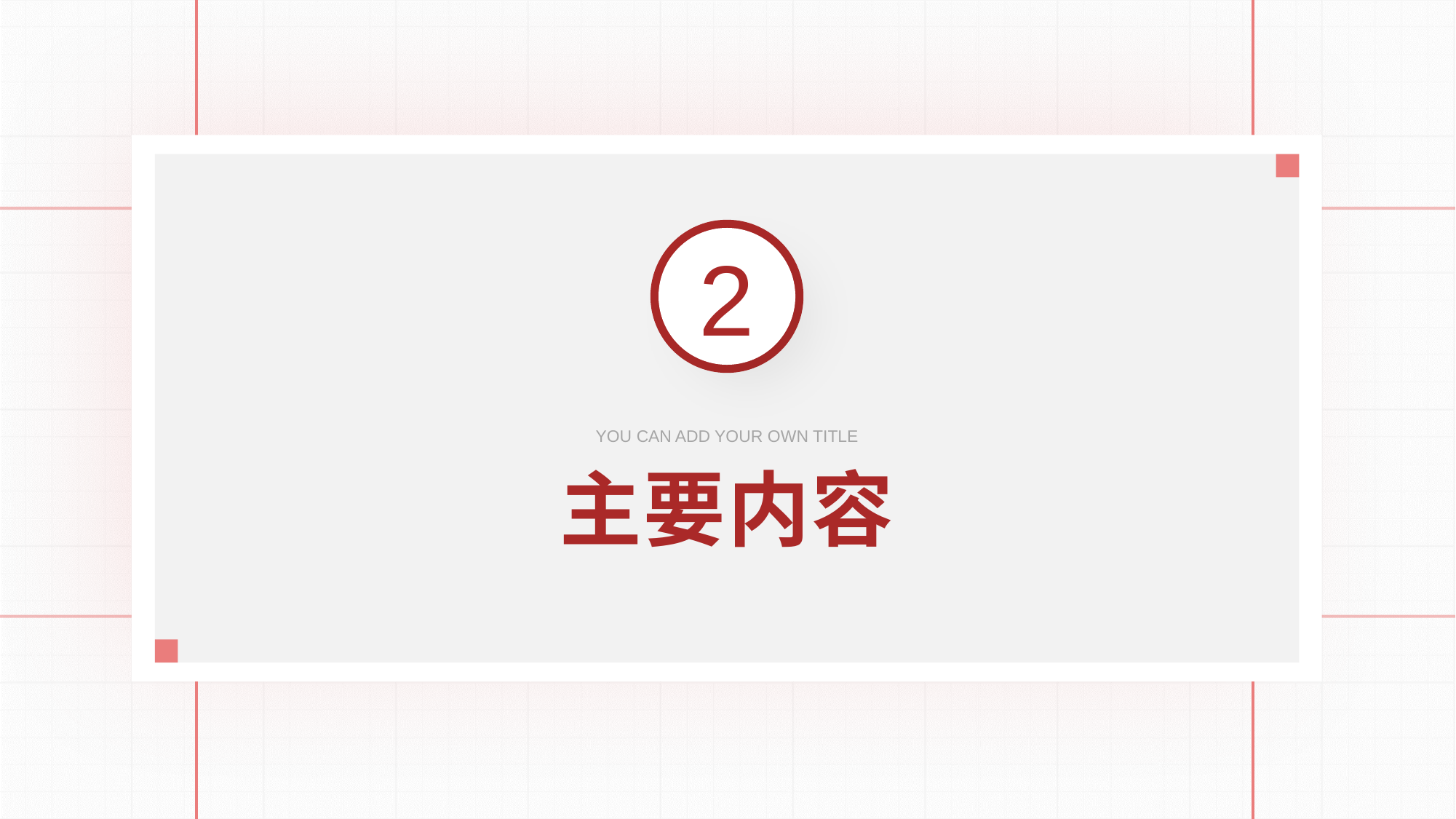

2
YOU CAN ADD YOUR OWN TITLE
主要内容